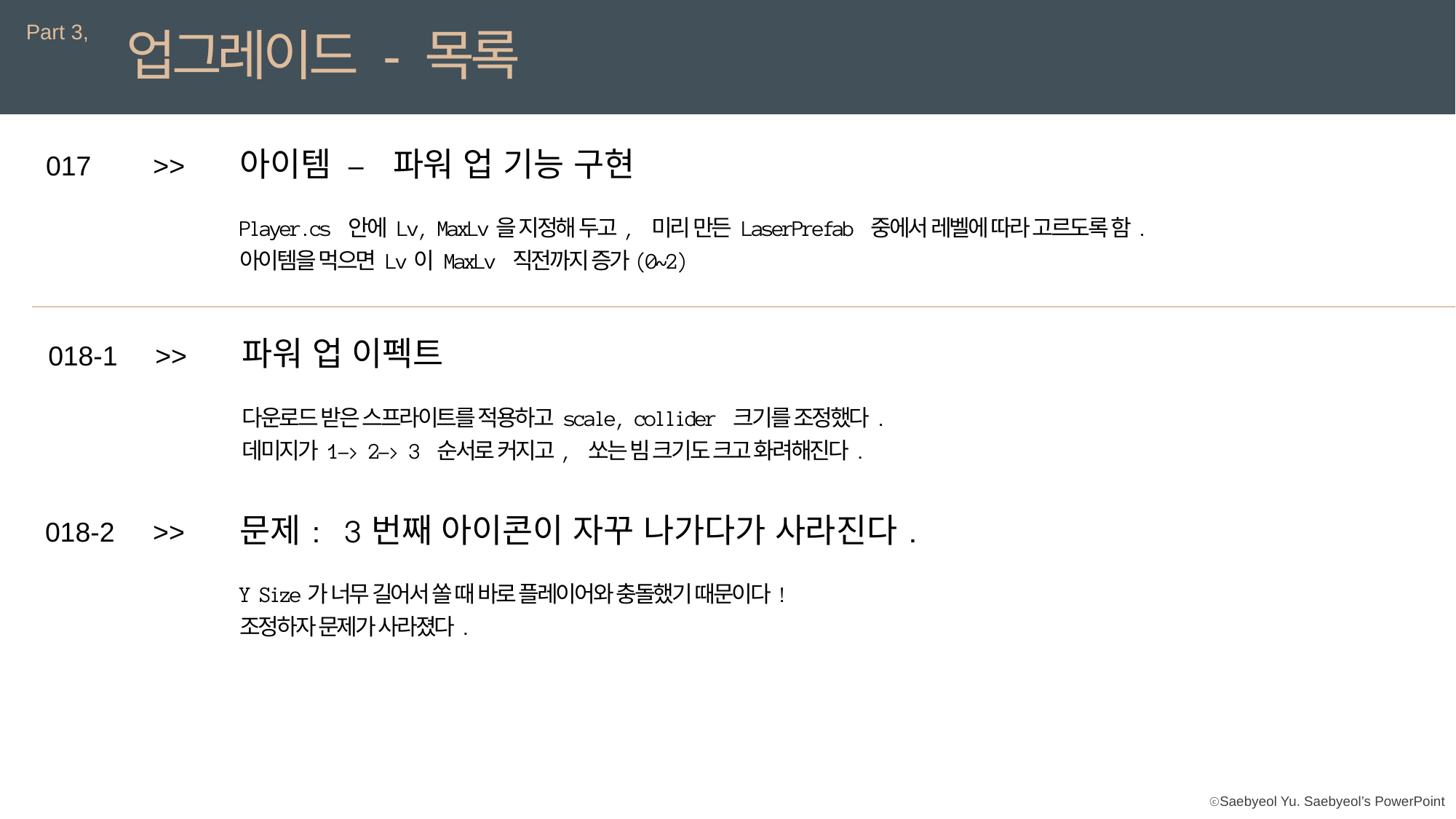

Part 3,
업그레이드 - 목록
아이템 - 파워 업 기능 구현
017
>>
Player.cs 안에 Lv, MaxLv을 지정해 두고, 미리 만든 LaserPrefab 중에서 레벨에 따라 고르도록 함.
아이템을 먹으면 Lv이 MaxLv 직전까지 증가(0~2)
파워 업 이펙트
018-1
>>
다운로드 받은 스프라이트를 적용하고 scale, collider 크기를 조정했다.
데미지가 1-> 2-> 3 순서로 커지고, 쏘는 빔 크기도 크고 화려해진다.
문제: 3번째 아이콘이 자꾸 나가다가 사라진다.
018-2
>>
Y Size가 너무 길어서 쏠 때 바로 플레이어와 충돌했기 때문이다!
조정하자 문제가 사라졌다.